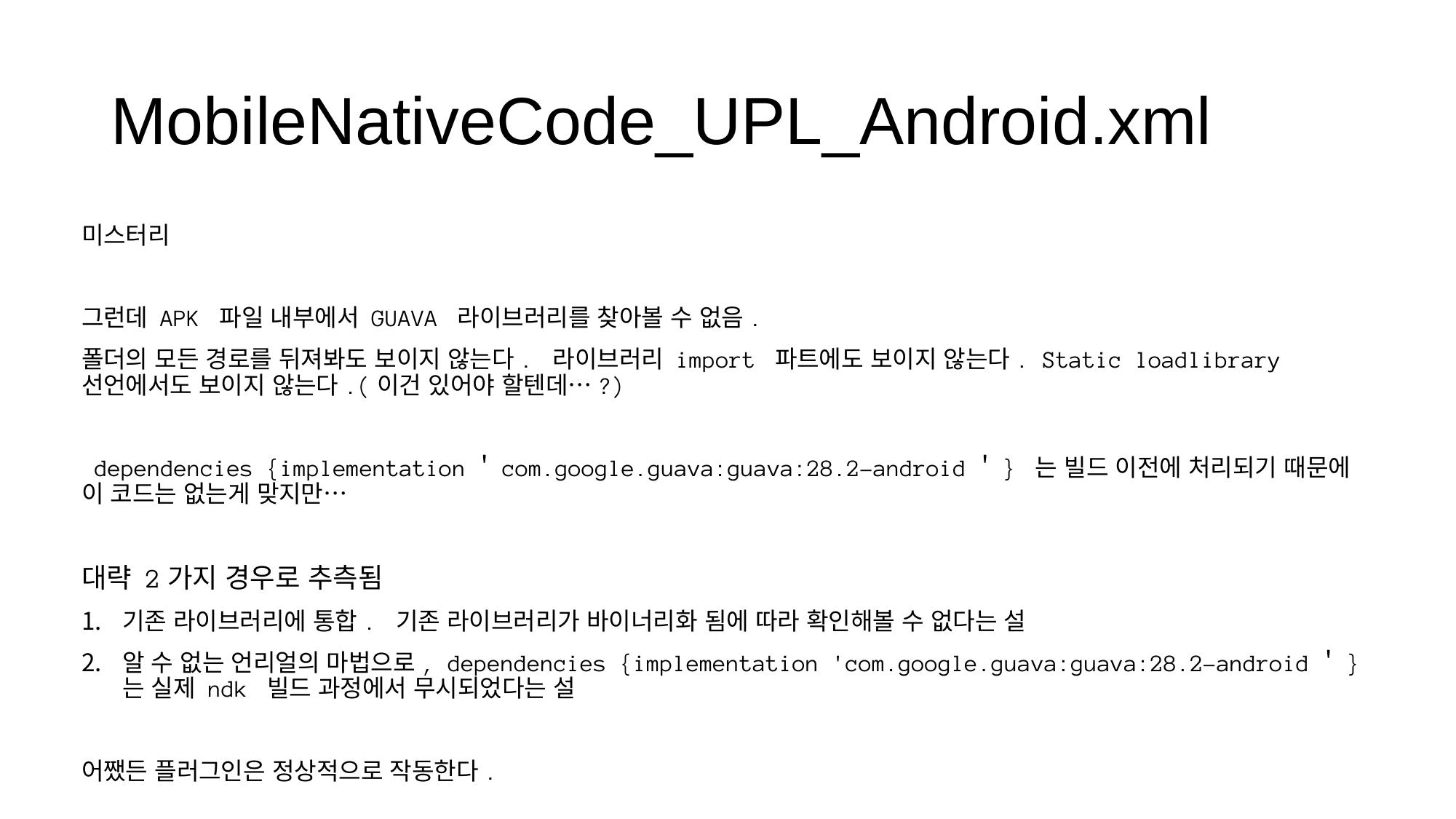

# MobileNativeCode_UPL_Android.xml
미스터리

그런데 APK 파일 내부에서 GUAVA 라이브러리를 찾아볼 수 없음.
폴더의 모든 경로를 뒤져봐도 보이지 않는다. 라이브러리 import 파트에도 보이지 않는다. Static loadlibrary 선언에서도 보이지 않는다.(이건 있어야 할텐데…?)

 dependencies {implementation＇com.google.guava:guava:28.2-android＇} 는 빌드 이전에 처리되기 때문에 이 코드는 없는게 맞지만…

대략 2가지 경우로 추측됨
기존 라이브러리에 통합. 기존 라이브러리가 바이너리화 됨에 따라 확인해볼 수 없다는 설
알 수 없는 언리얼의 마법으로, dependencies {implementation 'com.google.guava:guava:28.2-android＇} 는 실제 ndk 빌드 과정에서 무시되었다는 설

어쨌든 플러그인은 정상적으로 작동한다.